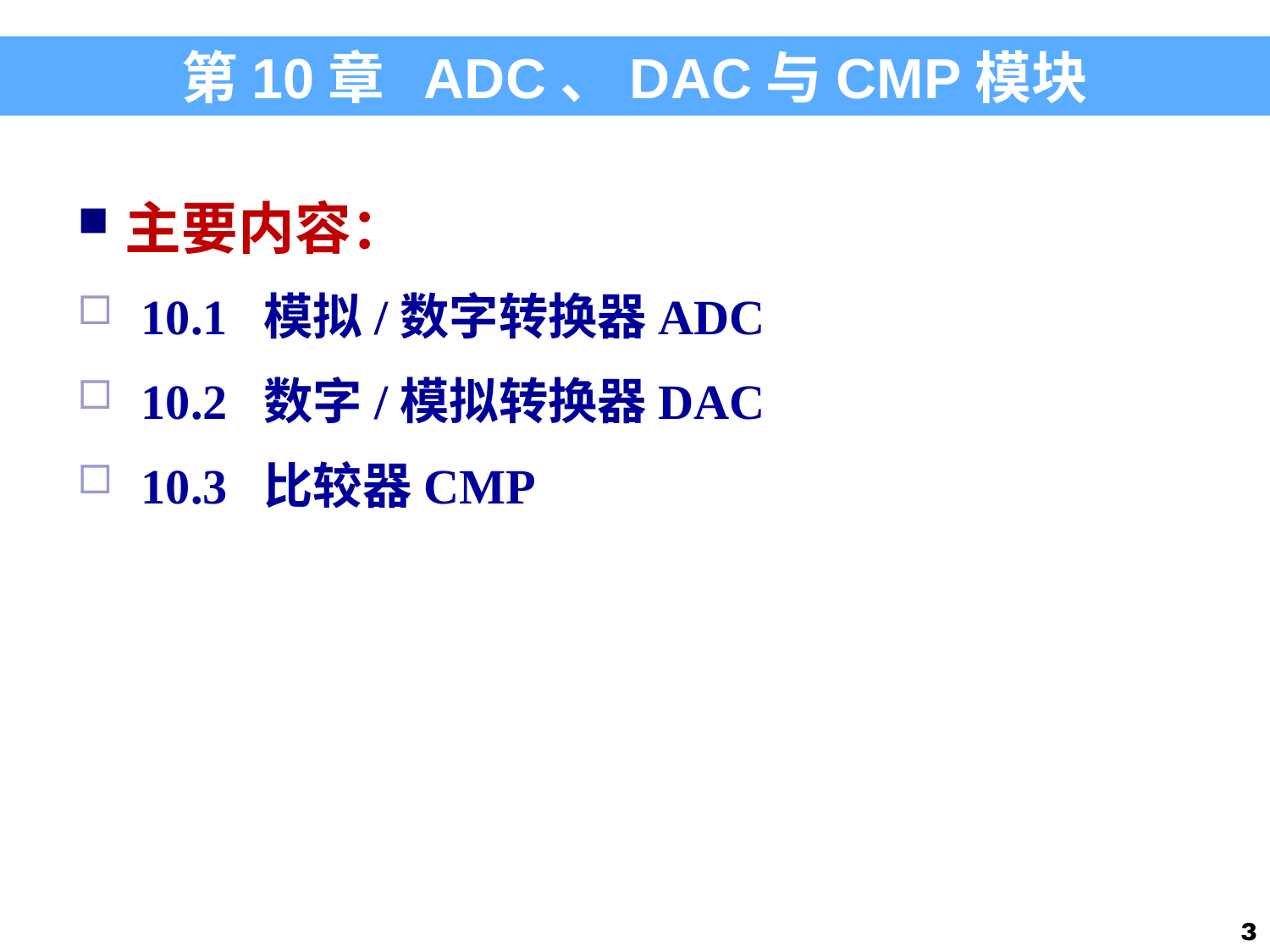

第10章  ADC、DAC与CMP模块
主要内容：
10.1  模拟/数字转换器ADC
10.2  数字/模拟转换器DAC
10.3  比较器CMP
3